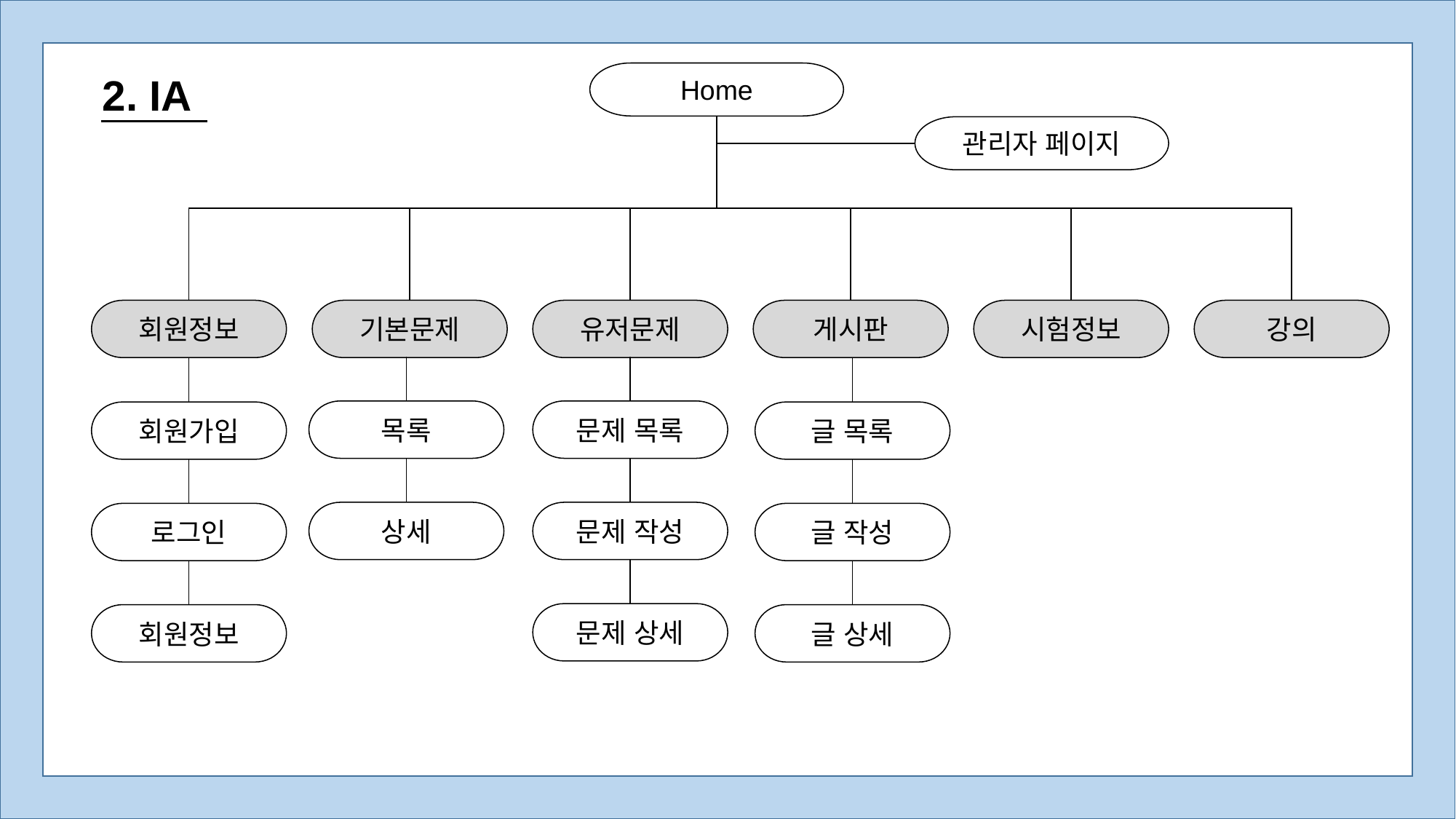

2. IA
Home
관리자 페이지
기본문제
유저문제
게시판
시험정보
강의
회원정보
목록
문제 목록
회원가입
글 목록
상세
문제 작성
로그인
글 작성
문제 상세
회원정보
글 상세